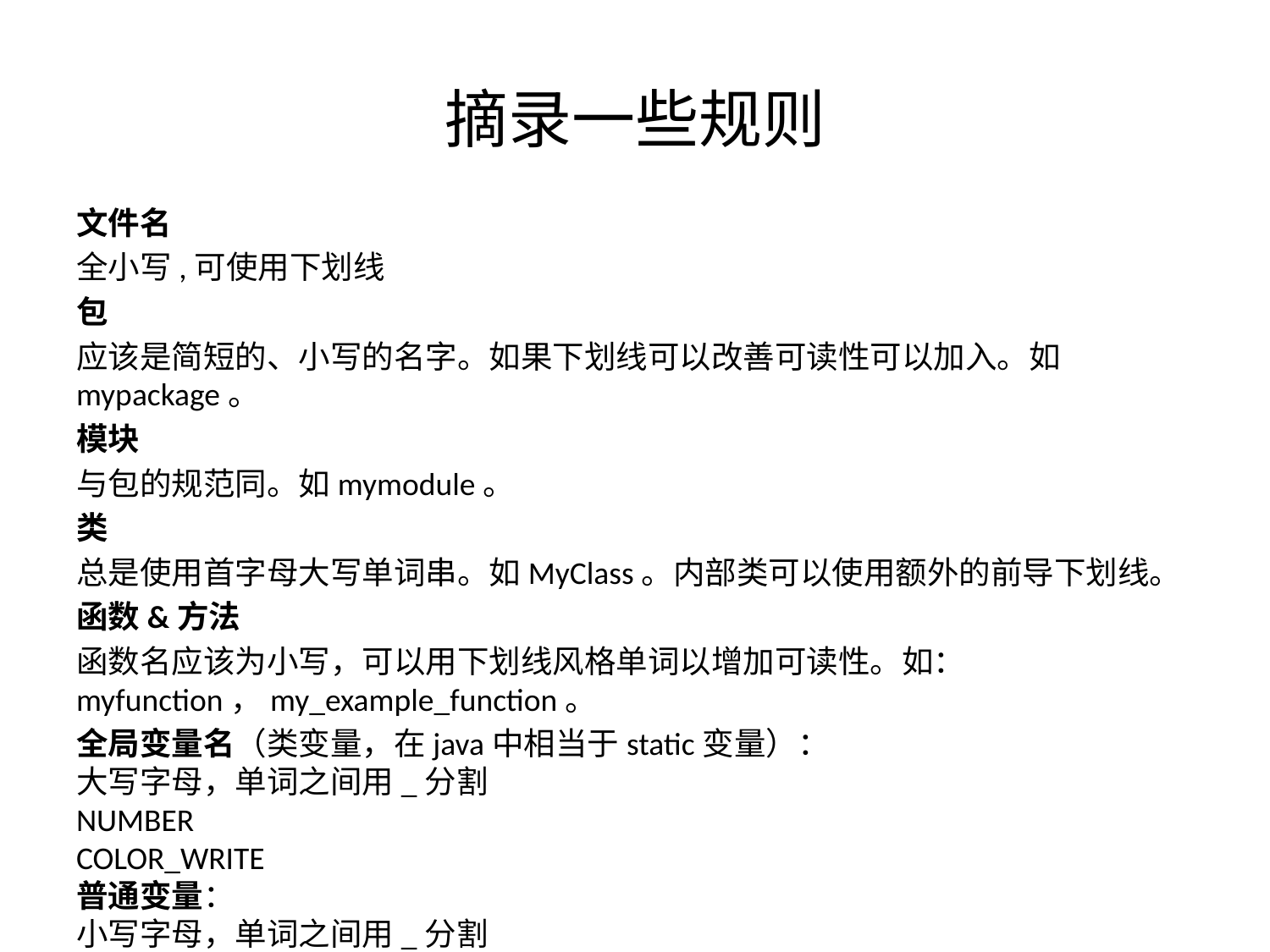

# 摘录一些规则
文件名
全小写,可使用下划线
包
应该是简短的、小写的名字。如果下划线可以改善可读性可以加入。如mypackage。
模块
与包的规范同。如mymodule。
类
总是使用首字母大写单词串。如MyClass。内部类可以使用额外的前导下划线。
函数&方法
函数名应该为小写，可以用下划线风格单词以增加可读性。如：myfunction，my_example_function。
全局变量名（类变量，在java中相当于static变量）： 
大写字母，单词之间用_分割 
NUMBER 
COLOR_WRITE 
普通变量： 
小写字母，单词之间用_分割 
this_is_a_var
实例变量： 
以_开头，其他和普通变量一样 
_price    
_instance_var